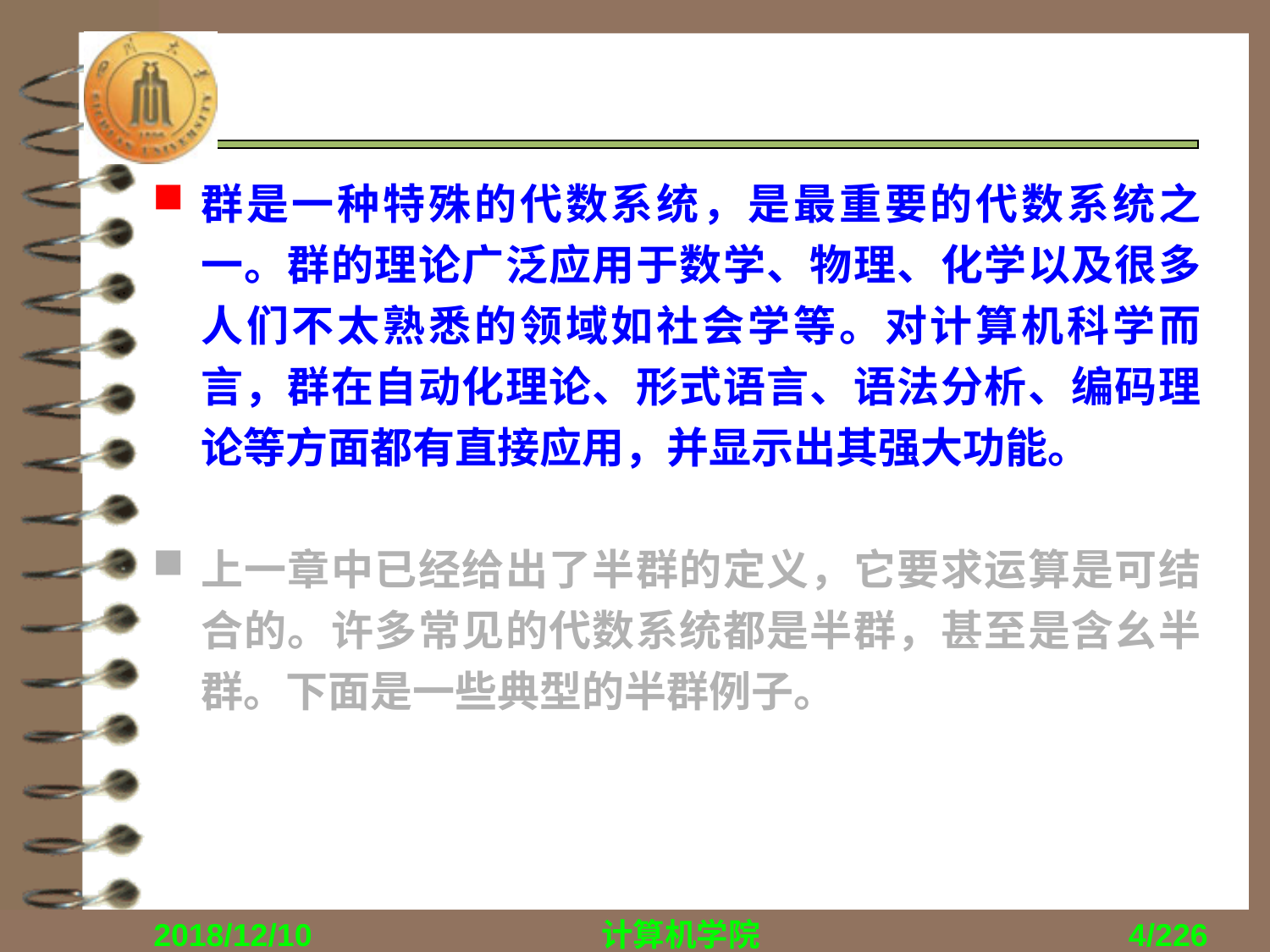

#
群是一种特殊的代数系统，是最重要的代数系统之一。群的理论广泛应用于数学、物理、化学以及很多人们不太熟悉的领域如社会学等。对计算机科学而言，群在自动化理论、形式语言、语法分析、编码理论等方面都有直接应用，并显示出其强大功能。

上一章中已经给出了半群的定义，它要求运算是可结合的。许多常见的代数系统都是半群，甚至是含幺半群。下面是一些典型的半群例子。
2018/12/10
计算机学院
4/226